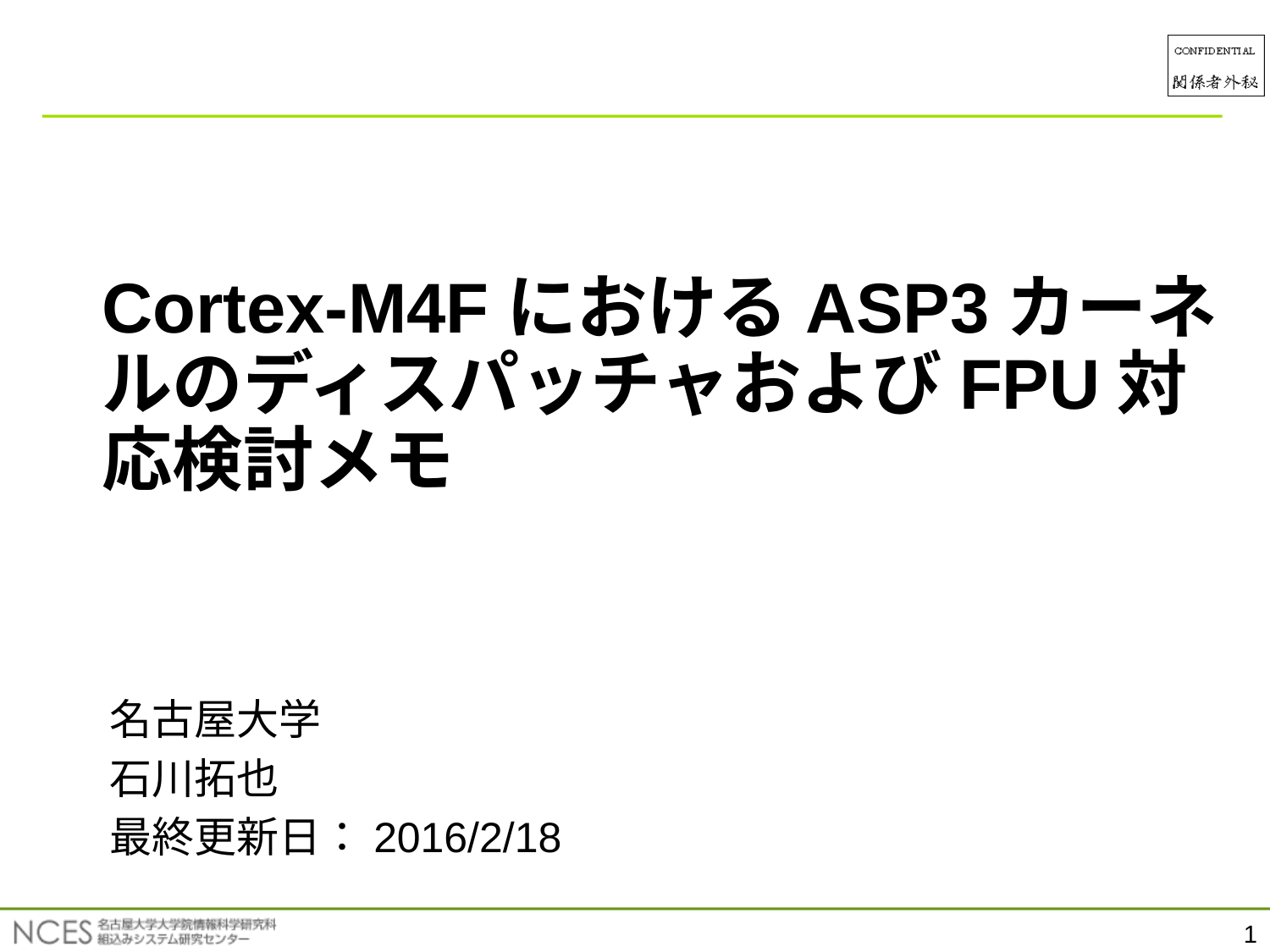

Cortex-M4FにおけるASP3カーネルのディスパッチャおよびFPU対応検討メモ
名古屋大学
石川拓也
最終更新日：2016/2/18
1